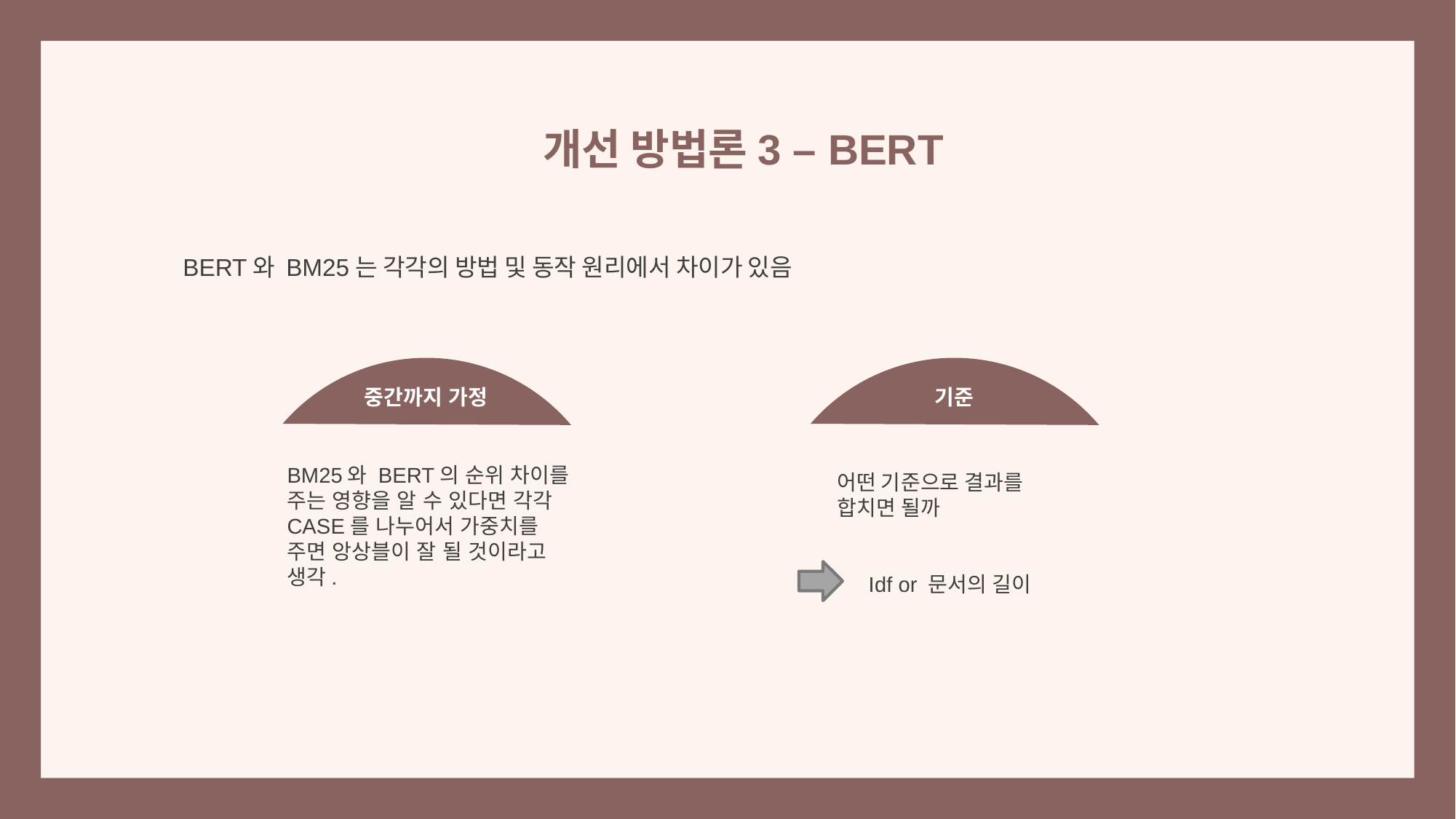

개선 방법론3 – BERT
BERT와 BM25는 각각의 방법 및 동작 원리에서 차이가 있음

중간까지 가정

기준
BM25와 BERT의 순위 차이를 주는 영향을 알 수 있다면 각각 CASE를 나누어서 가중치를 주면 앙상블이 잘 될 것이라고 생각.
어떤 기준으로 결과를 합치면 될까

Idf or 문서의 길이